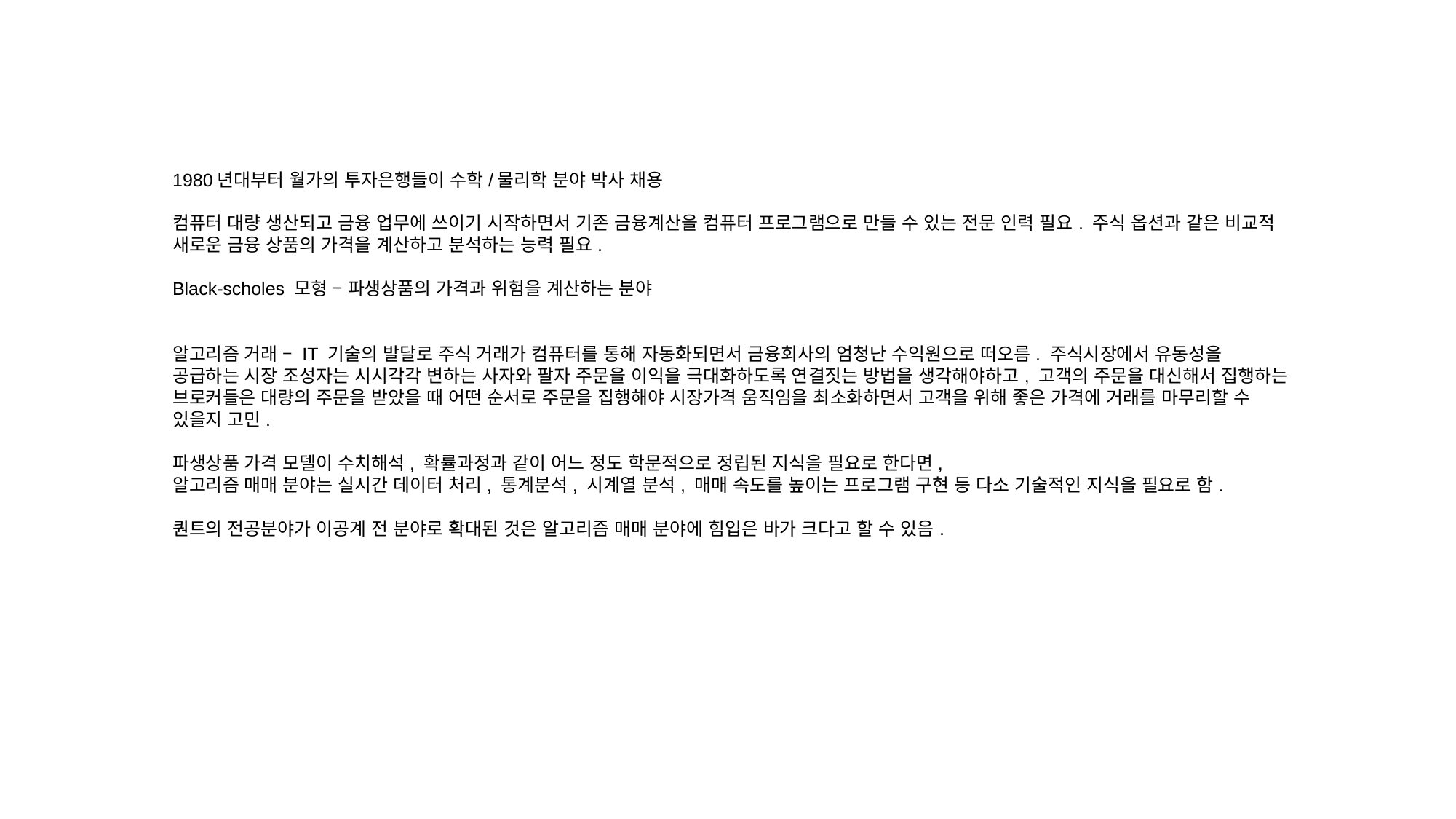

1980년대부터 월가의 투자은행들이 수학/물리학 분야 박사 채용

컴퓨터 대량 생산되고 금융 업무에 쓰이기 시작하면서 기존 금융계산을 컴퓨터 프로그램으로 만들 수 있는 전문 인력 필요. 주식 옵션과 같은 비교적 새로운 금융 상품의 가격을 계산하고 분석하는 능력 필요.

Black-scholes 모형 – 파생상품의 가격과 위험을 계산하는 분야

알고리즘 거래 – IT 기술의 발달로 주식 거래가 컴퓨터를 통해 자동화되면서 금융회사의 엄청난 수익원으로 떠오름. 주식시장에서 유동성을 공급하는 시장 조성자는 시시각각 변하는 사자와 팔자 주문을 이익을 극대화하도록 연결짓는 방법을 생각해야하고, 고객의 주문을 대신해서 집행하는 브로커들은 대량의 주문을 받았을 때 어떤 순서로 주문을 집행해야 시장가격 움직임을 최소화하면서 고객을 위해 좋은 가격에 거래를 마무리할 수 있을지 고민.

파생상품 가격 모델이 수치해석, 확률과정과 같이 어느 정도 학문적으로 정립된 지식을 필요로 한다면,
알고리즘 매매 분야는 실시간 데이터 처리, 통계분석, 시계열 분석, 매매 속도를 높이는 프로그램 구현 등 다소 기술적인 지식을 필요로 함.

퀀트의 전공분야가 이공계 전 분야로 확대된 것은 알고리즘 매매 분야에 힘입은 바가 크다고 할 수 있음.